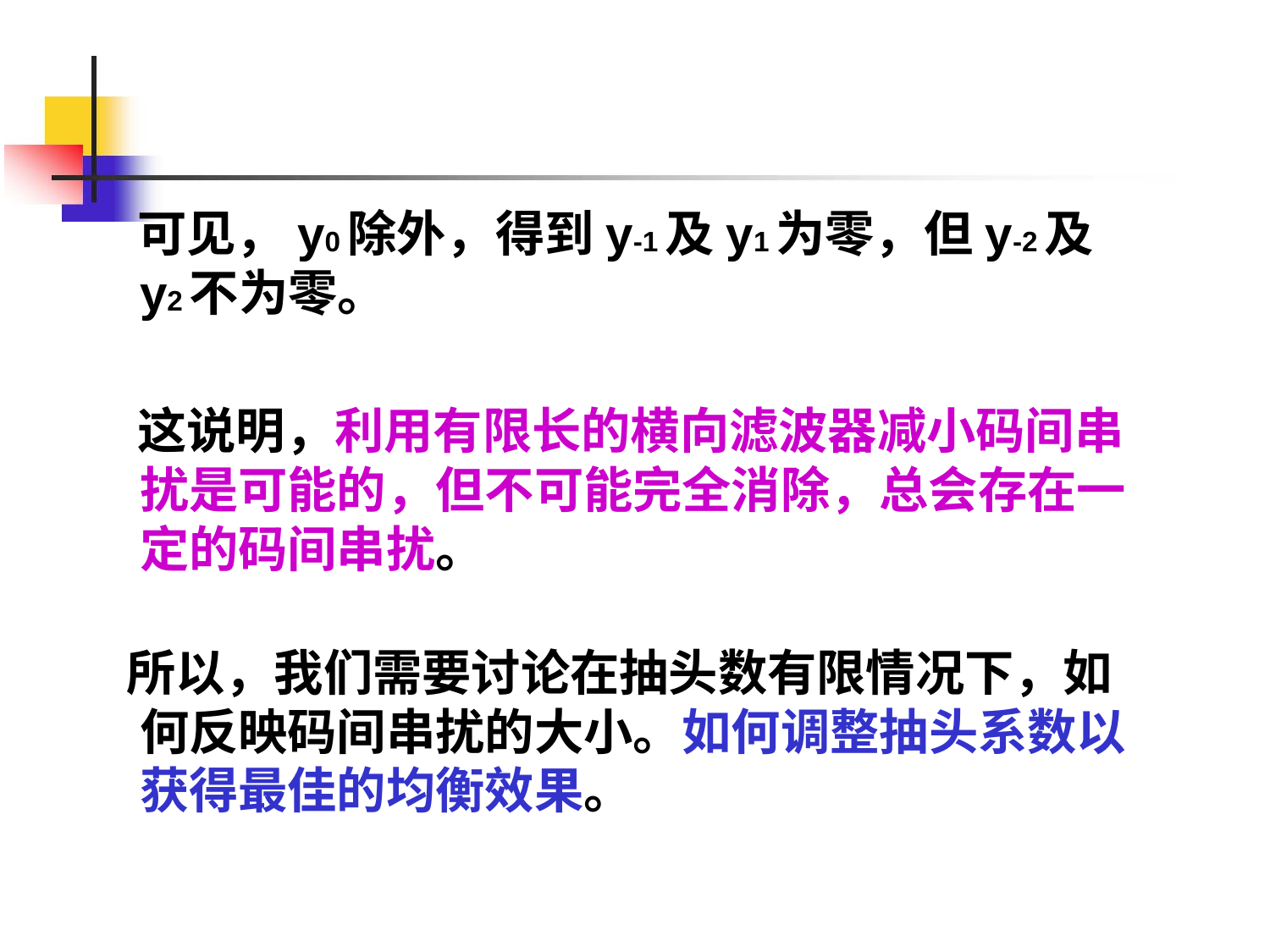

可见，y0除外，得到y-1及y1为零，但y-2及y2不为零。

   这说明，利用有限长的横向滤波器减小码间串扰是可能的，但不可能完全消除，总会存在一定的码间串扰。

  所以，我们需要讨论在抽头数有限情况下，如何反映码间串扰的大小。如何调整抽头系数以获得最佳的均衡效果。